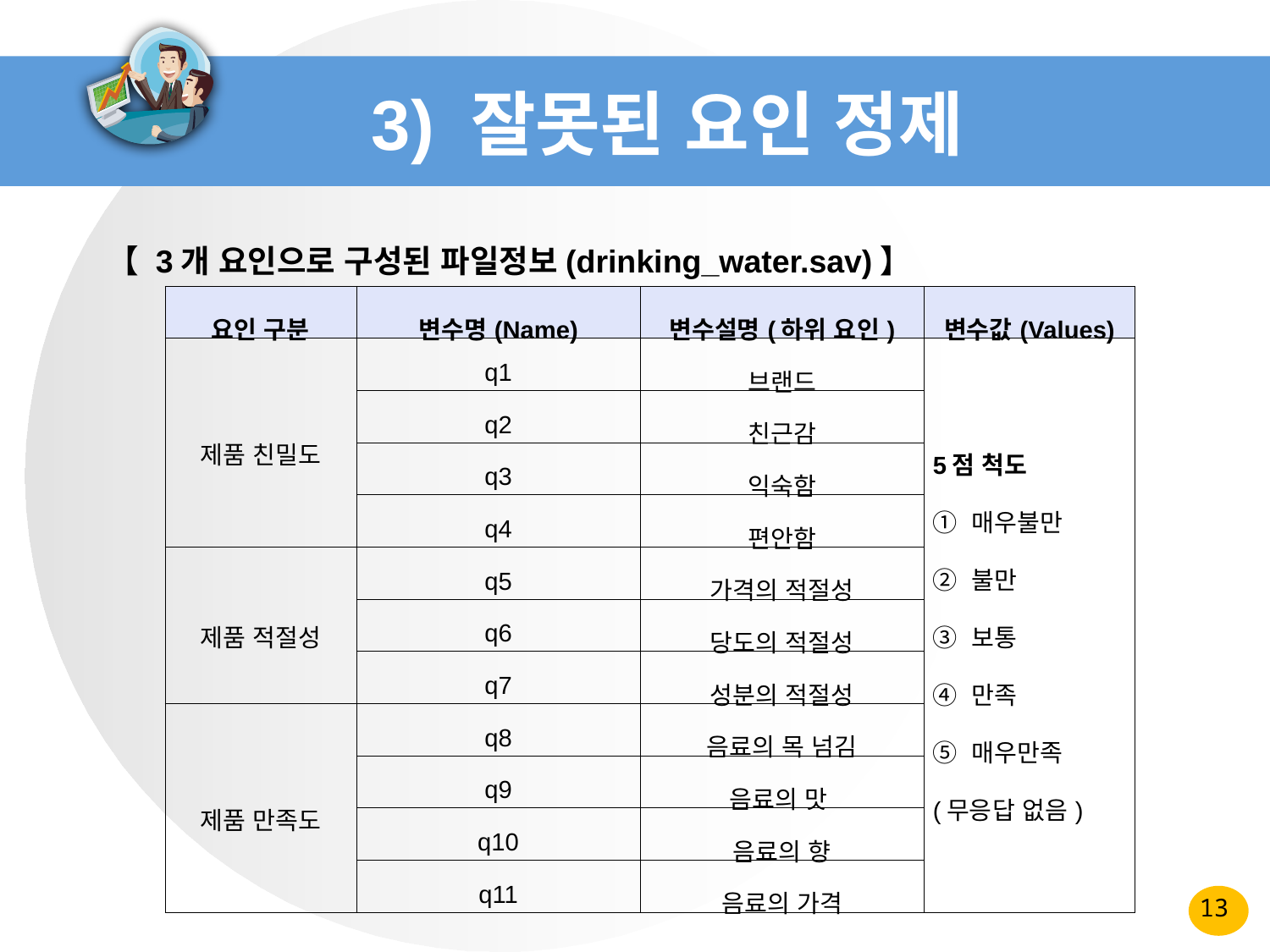

# 3) 잘못된 요인 정제
【 3개 요인으로 구성된 파일정보(drinking_water.sav)】
| 요인 구분 | 변수명(Name) | 변수설명(하위 요인) | 변수값(Values) |
| --- | --- | --- | --- |
| 제품 친밀도 | q1 | 브랜드 | 5점 척도 ① 매우불만 ② 불만 ③ 보통 ④ 만족 ⑤ 매우만족 (무응답 없음) |
|  | q2 | 친근감 |  |
|  | q3 | 익숙함 |  |
|  | q4 | 편안함 |  |
| 제품 적절성 | q5 | 가격의 적절성 |  |
|  | q6 | 당도의 적절성 |  |
|  | q7 | 성분의 적절성 |  |
| 제품 만족도 | q8 | 음료의 목 넘김 |  |
|  | q9 | 음료의 맛 |  |
|  | q10 | 음료의 향 |  |
|  | q11 | 음료의 가격 |  |
13